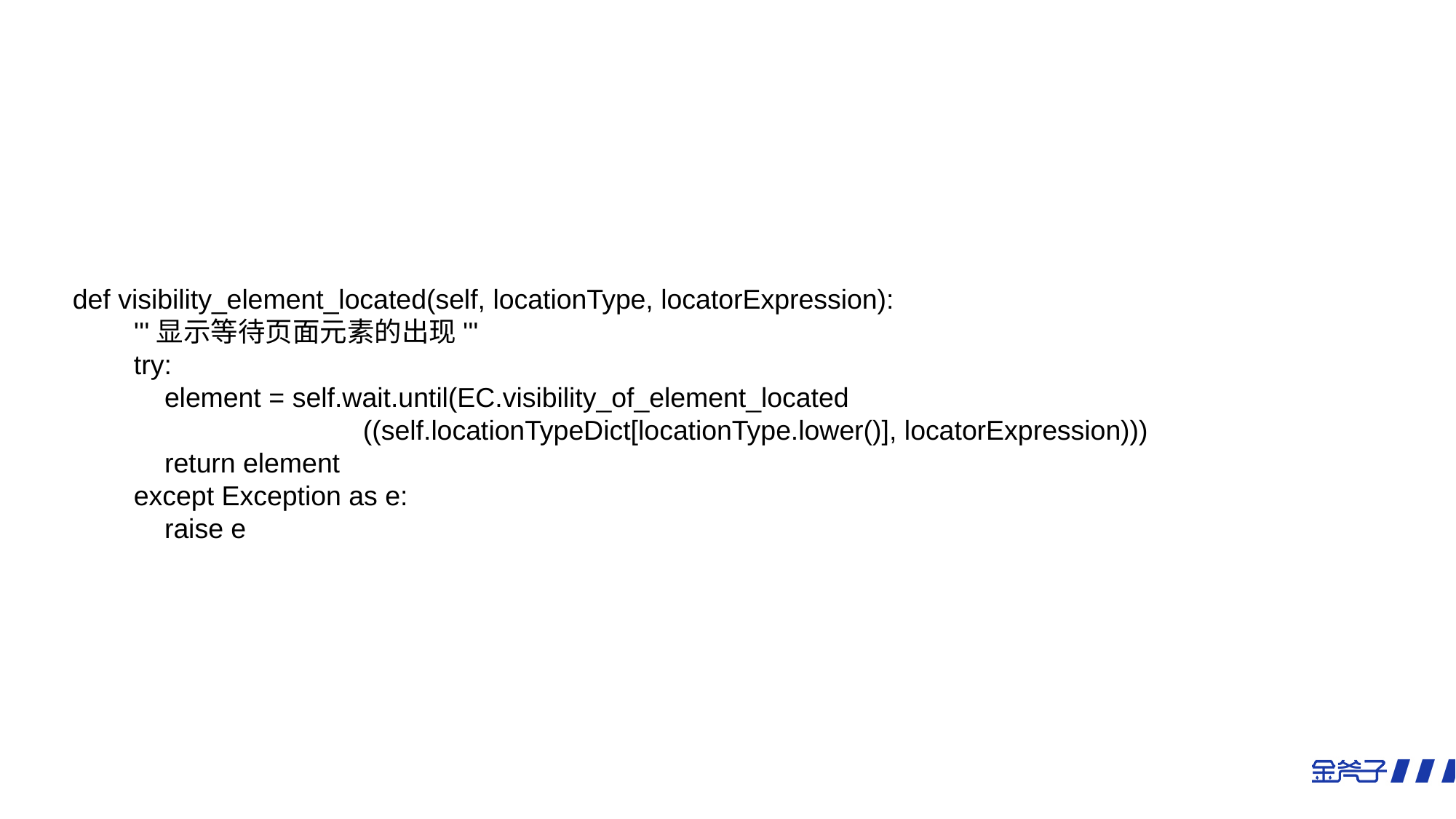

# def visibility_element_located(self, locationType, locatorExpression):
        '''显示等待页面元素的出现'''
        try:
            element = self.wait.until(EC.visibility_of_element_located
                                      ((self.locationTypeDict[locationType.lower()], locatorExpression)))
            return element
        except Exception as e:
            raise e